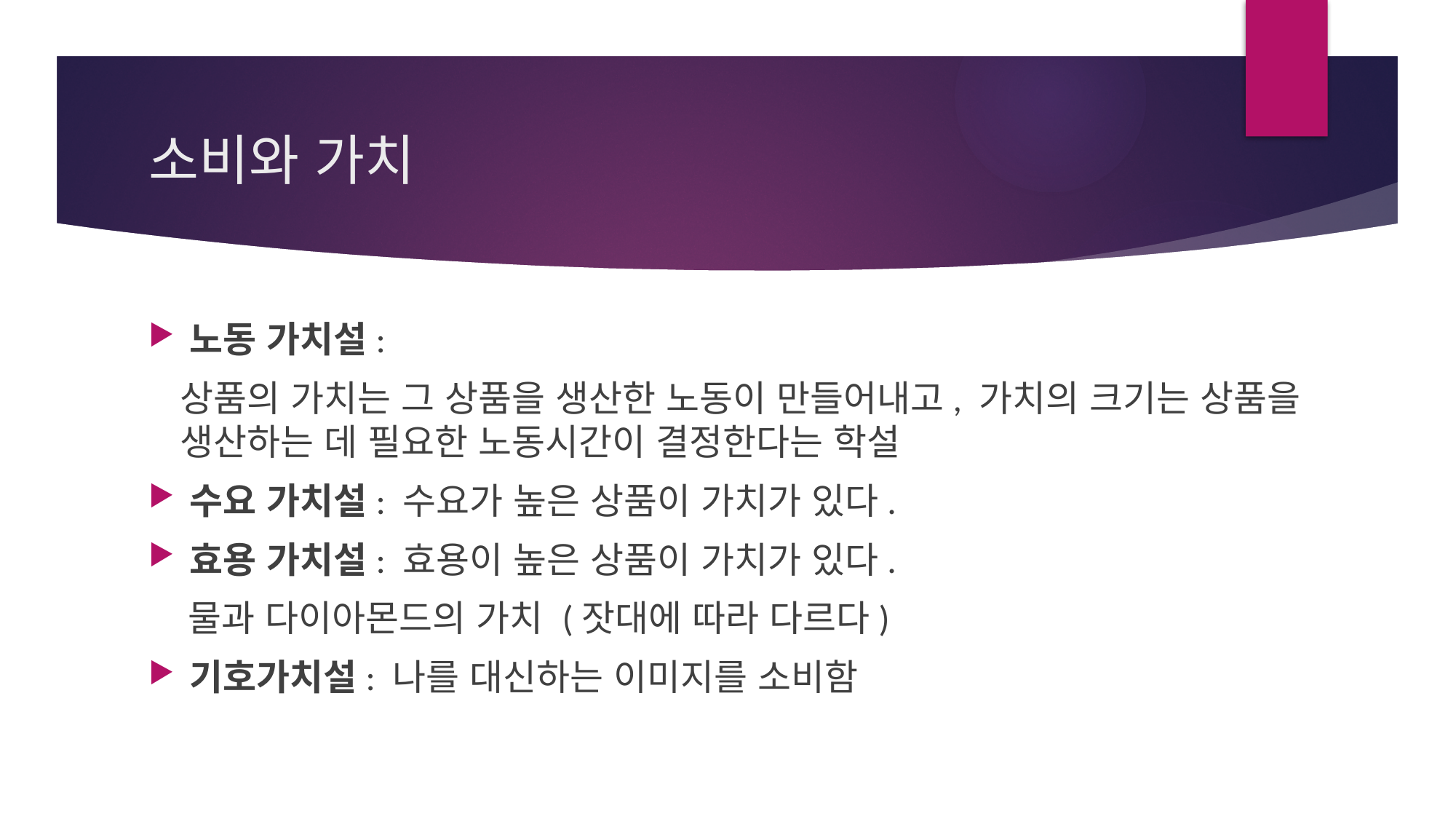

# 소비와 가치
노동 가치설:
상품의 가치는 그 상품을 생산한 노동이 만들어내고, 가치의 크기는 상품을 생산하는 데 필요한 노동시간이 결정한다는 학설
수요 가치설: 수요가 높은 상품이 가치가 있다.
효용 가치설: 효용이 높은 상품이 가치가 있다.
   물과 다이아몬드의 가치 (잣대에 따라 다르다)
기호가치설: 나를 대신하는 이미지를 소비함